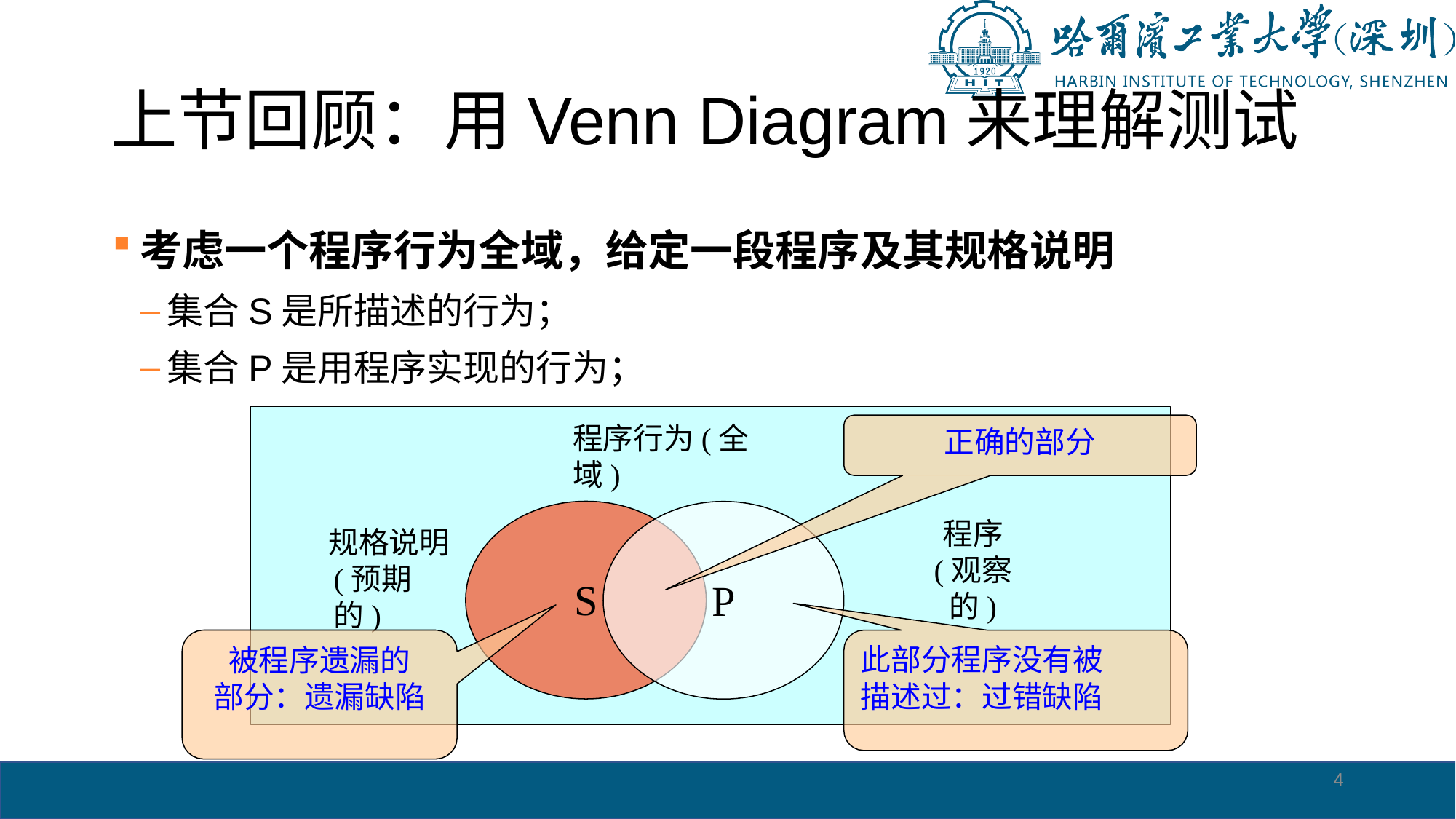

# 上节回顾：用Venn Diagram来理解测试
考虑一个程序行为全域，给定一段程序及其规格说明
集合S是所描述的行为；
集合P是用程序实现的行为；

程序行为(全域)
正确的部分

程序
(观察的)
规格说明
(预期的)
S
P

此部分程序没有被 描述过：过错缺陷
被程序遗漏的 部分：遗漏缺陷
4